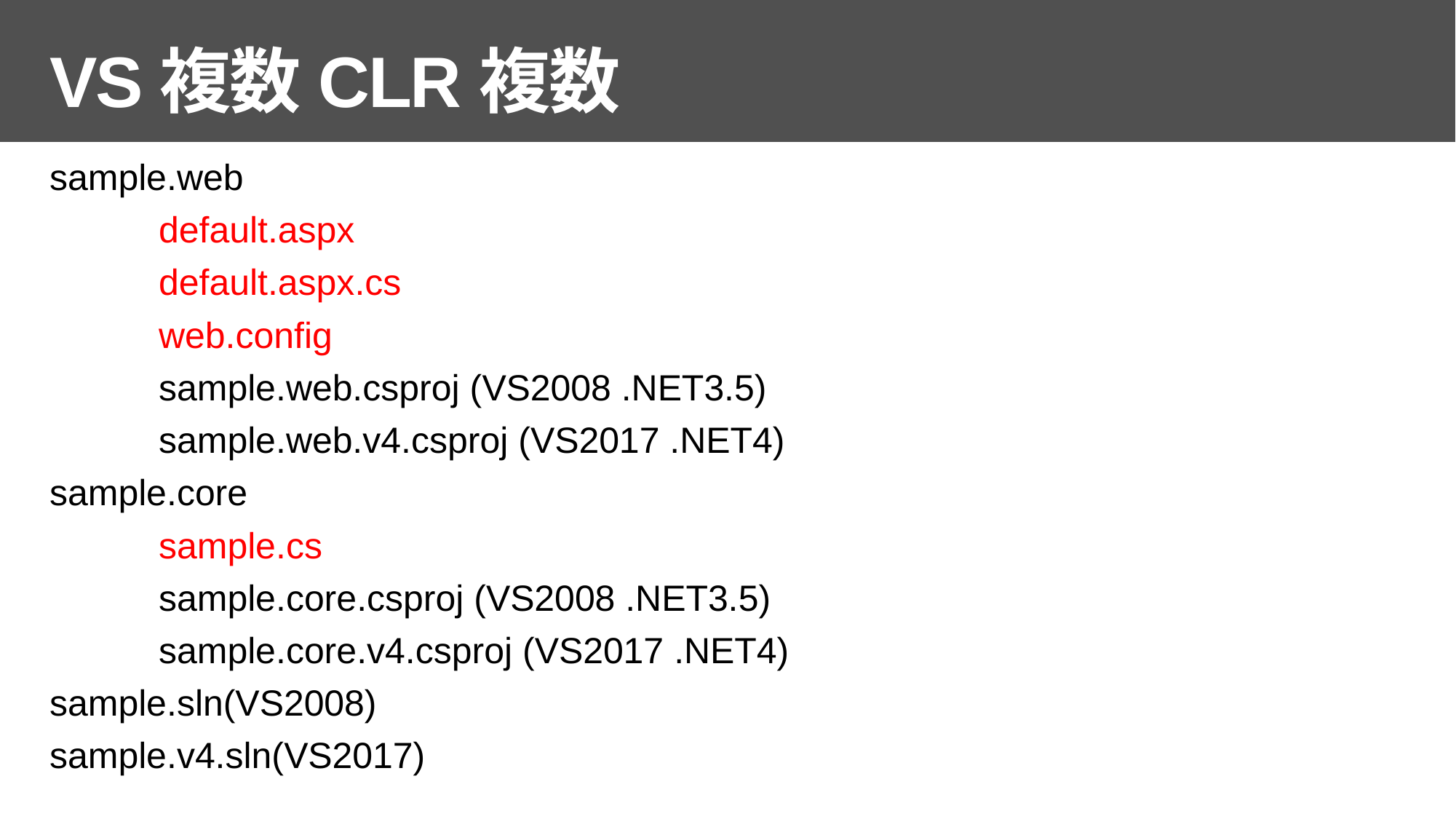

# VS複数CLR複数
sample.web
	default.aspx
	default.aspx.cs
	web.config
	sample.web.csproj (VS2008 .NET3.5)
	sample.web.v4.csproj (VS2017 .NET4)
sample.core
	sample.cs
	sample.core.csproj (VS2008 .NET3.5)
	sample.core.v4.csproj (VS2017 .NET4)
sample.sln(VS2008)
sample.v4.sln(VS2017)